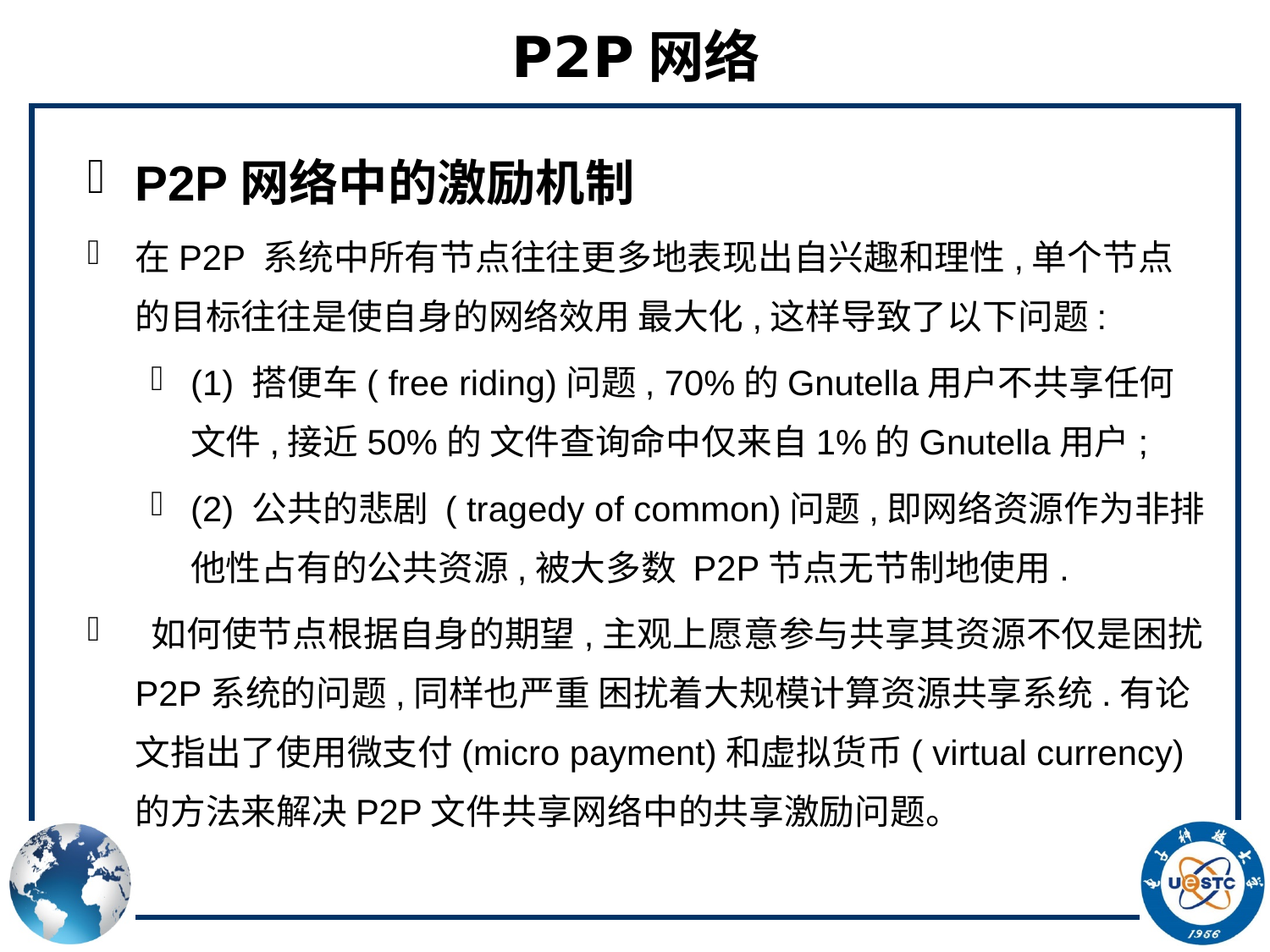

# P2P网络
P2P网络中的激励机制
在P2P 系统中所有节点往往更多地表现出自兴趣和理性,单个节点的目标往往是使自身的网络效用 最大化,这样导致了以下问题:
(1) 搭便车( free riding)问题, 70%的Gnutella用户不共享任何文件,接近50%的 文件查询命中仅来自1%的Gnutella用户;
(2) 公共的悲剧 ( tragedy of common)问题,即网络资源作为非排他性占有的公共资源,被大多数 P2P节点无节制地使用.
 如何使节点根据自身的期望,主观上愿意参与共享其资源不仅是困扰P2P系统的问题,同样也严重 困扰着大规模计算资源共享系统.有论文指出了使用微支付(micro payment)和虚拟货币( virtual currency)的方法来解决P2P文件共享网络中的共享激励问题。